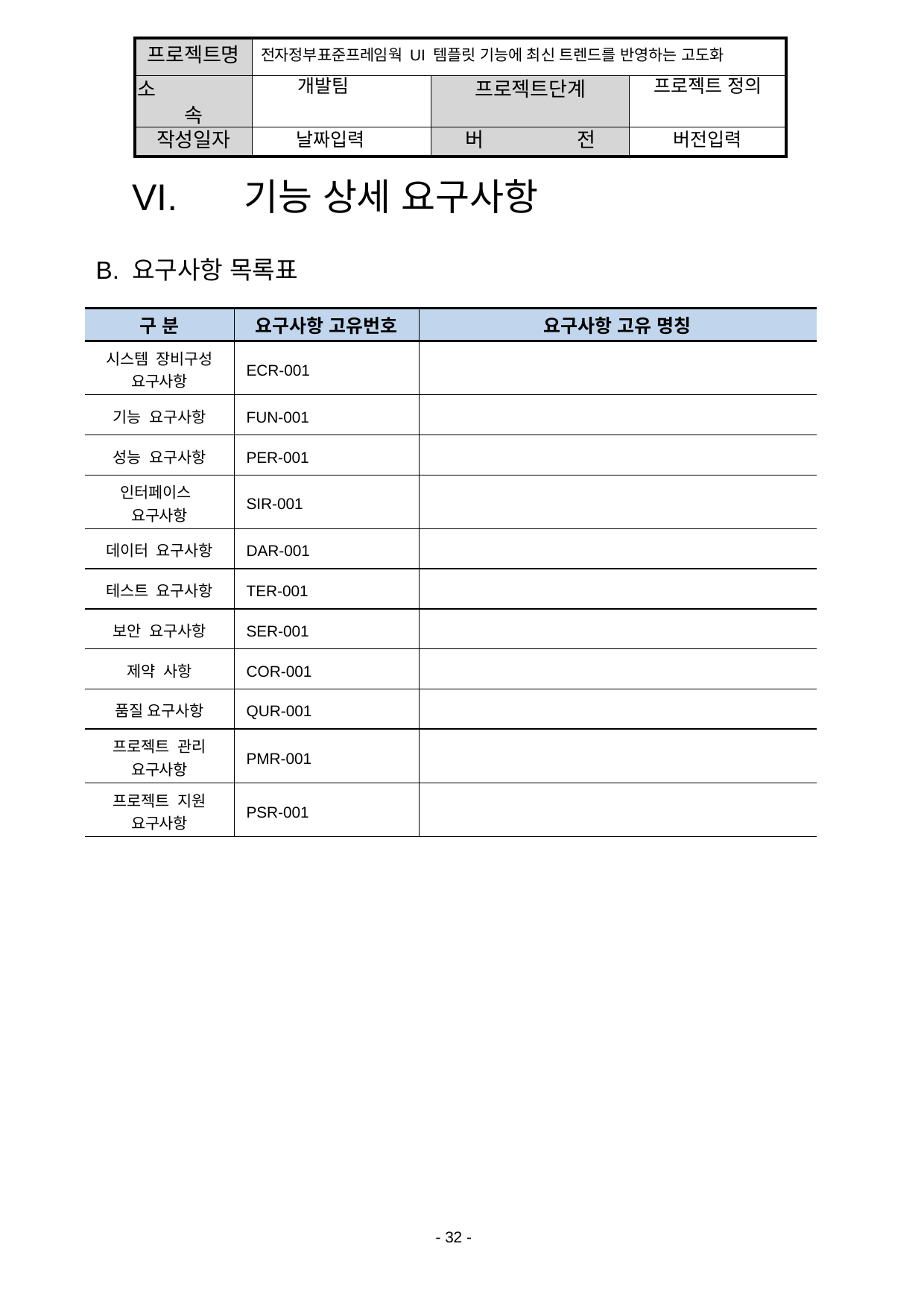

| 프로젝트명 | 전자정부표준프레임웍 UI 템플릿 기능에 최신 트렌드를 반영하는 고도화 |  |  |
| --- | --- | --- | --- |
| 소 속 | 개발팀 | 프로젝트단계 | 프로젝트 정의 |
| 작성일자 | 날짜입력 | 버 전 | 버전입력 |
# VI.	기능 상세 요구사항
B. 요구사항 목록표
| 구 분 | 요구사항 고유번호 | 요구사항 고유 명칭 |
| --- | --- | --- |
| 시스템 장비구성 요구사항 | ECR-001 |  |
| 기능 요구사항 | FUN-001 |  |
| 성능 요구사항 | PER-001 |  |
| 인터페이스 요구사항 | SIR-001 |  |
| 데이터 요구사항 | DAR-001 |  |
| 테스트 요구사항 | TER-001 |  |
| 보안 요구사항 | SER-001 |  |
| 제약 사항 | COR-001 |  |
| 품질 요구사항 | QUR-001 |  |
| 프로젝트 관리 요구사항 | PMR-001 |  |
| 프로젝트 지원 요구사항 | PSR-001 |  |
- 32 -